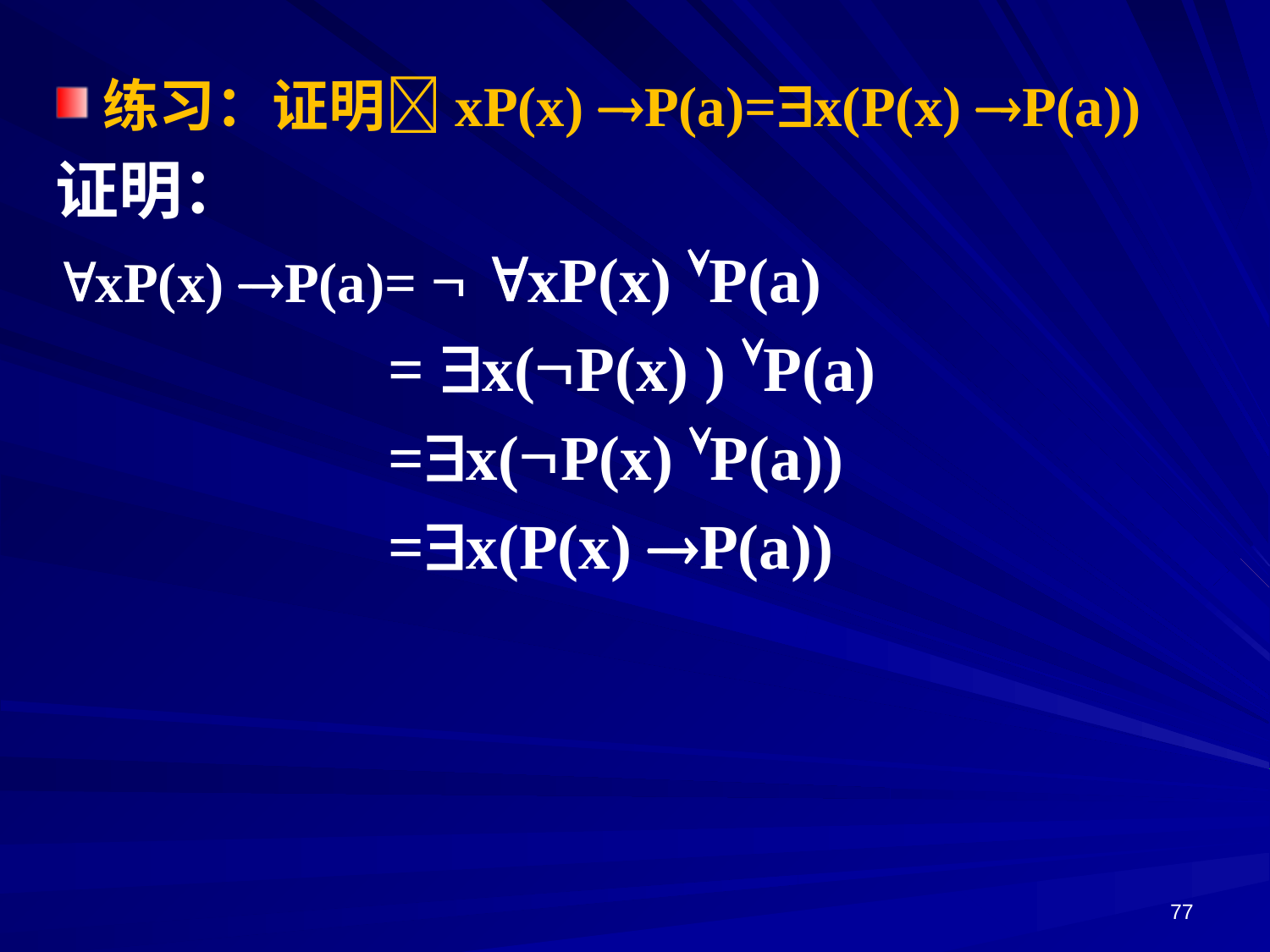

练习：证明∀xP(x) →P(a)=∃x(P(x) →P(a))
证明：
∀xP(x) →P(a)= ¬ ∀xP(x) ∨P(a)
                     = ∃x(¬P(x) ) ∨P(a)
                     =∃x(¬P(x) ∨P(a))
                     =∃x(P(x) →P(a))

77